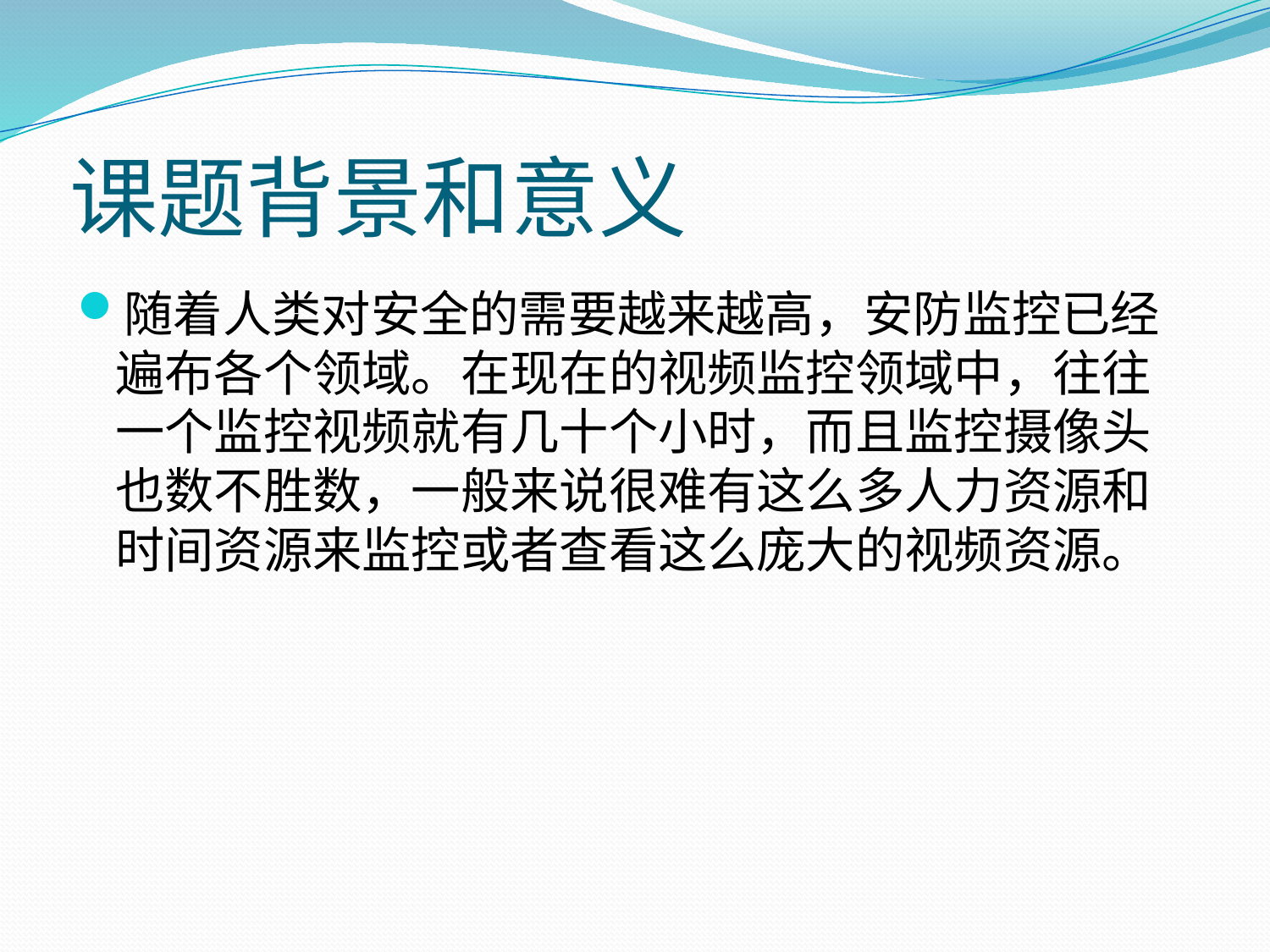

# 课题背景和意义
随着人类对安全的需要越来越高，安防监控已经遍布各个领域。在现在的视频监控领域中，往往一个监控视频就有几十个小时，而且监控摄像头也数不胜数，一般来说很难有这么多人力资源和时间资源来监控或者查看这么庞大的视频资源。